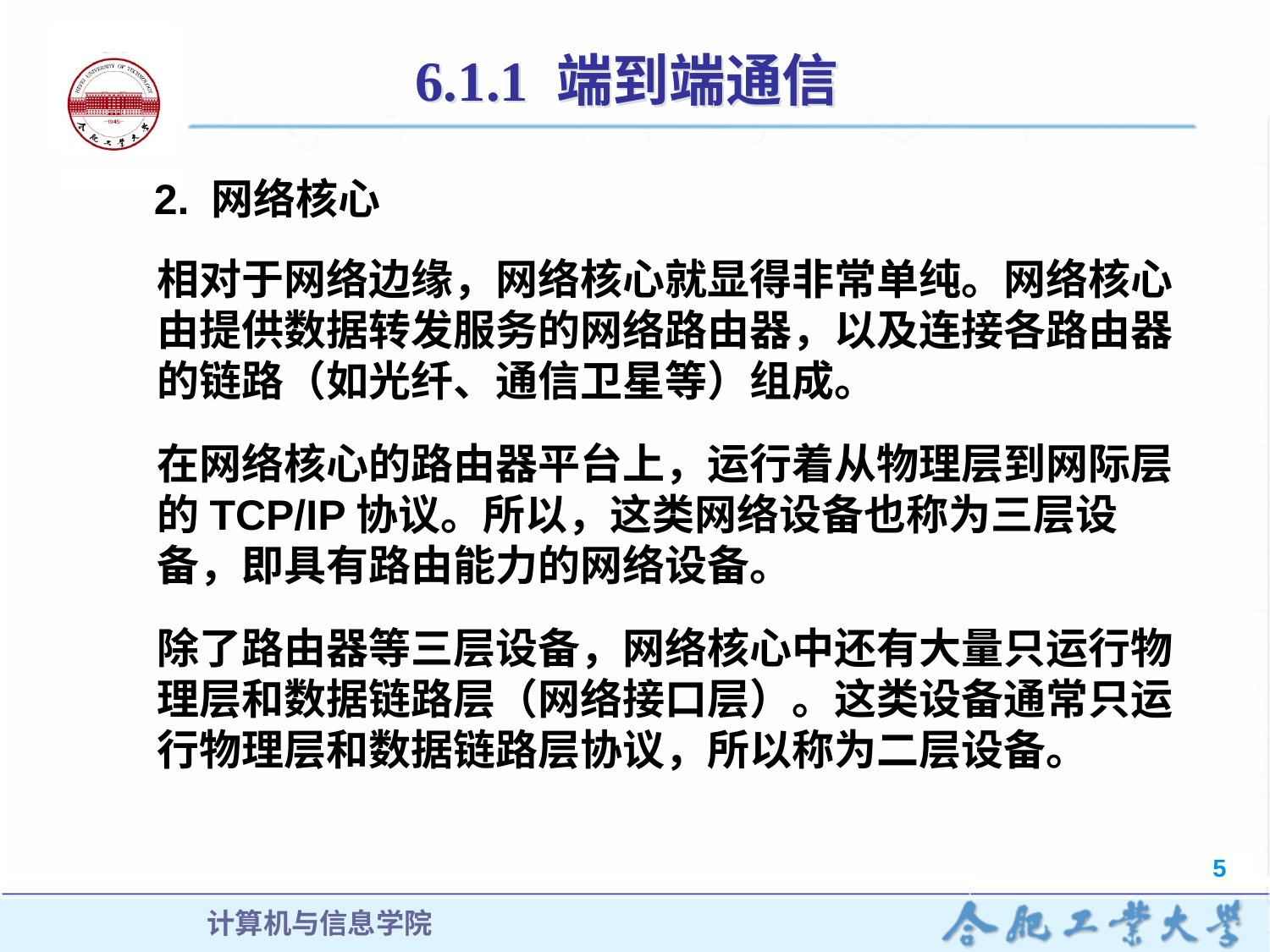

# 6.1.1 端到端通信
2. 网络核心
相对于网络边缘，网络核心就显得非常单纯。网络核心由提供数据转发服务的网络路由器，以及连接各路由器的链路（如光纤、通信卫星等）组成。
在网络核心的路由器平台上，运行着从物理层到网际层的TCP/IP协议。所以，这类网络设备也称为三层设备，即具有路由能力的网络设备。
除了路由器等三层设备，网络核心中还有大量只运行物理层和数据链路层（网络接口层）。这类设备通常只运行物理层和数据链路层协议，所以称为二层设备。